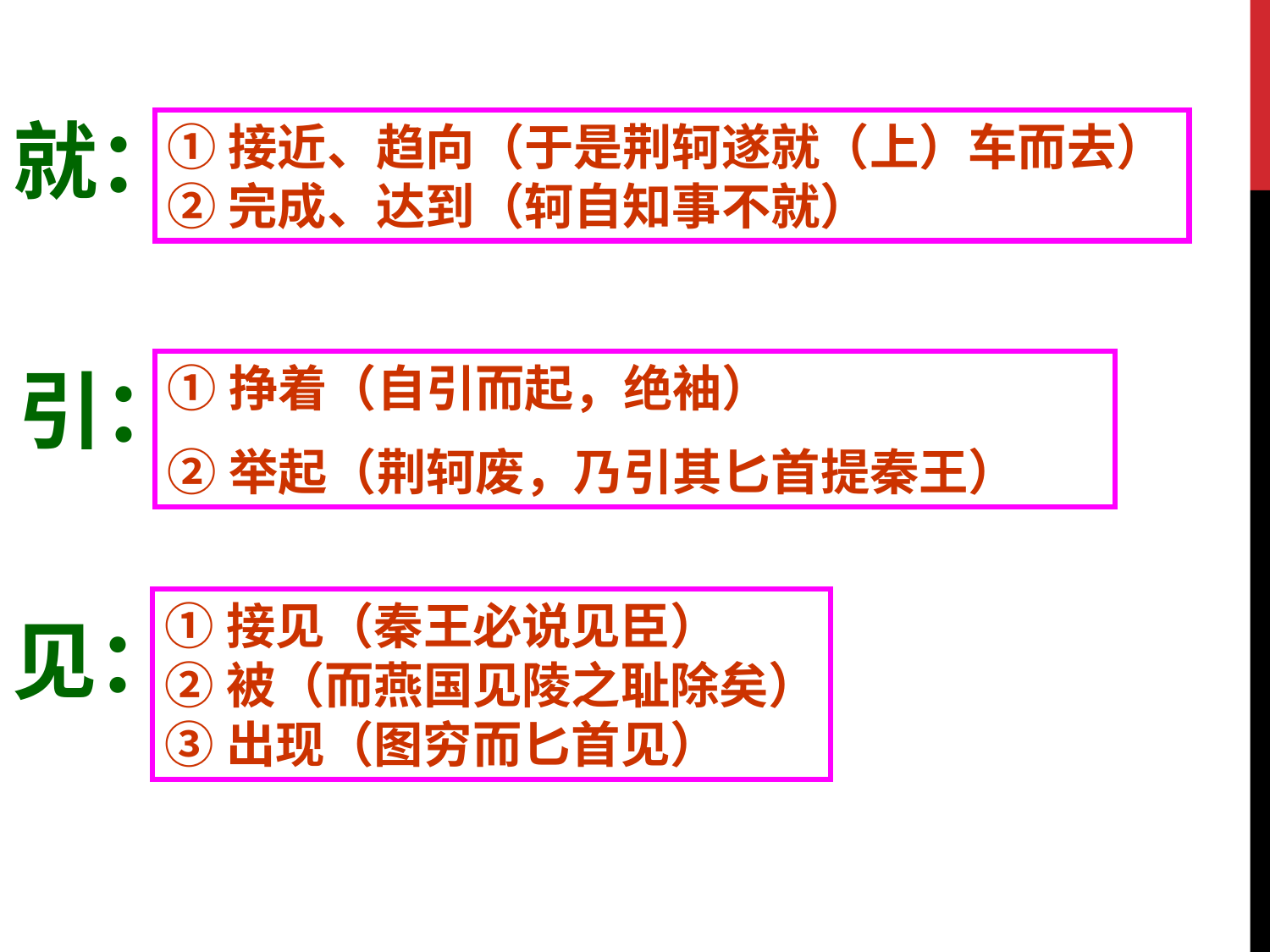

就：
①接近、趋向（于是荆轲遂就（上）车而去）
②完成、达到（轲自知事不就）
①挣着（自引而起，绝袖）
②举起（荆轲废，乃引其匕首提秦王）
引：
①接见（秦王必说见臣）
②被（而燕国见陵之耻除矣）
③出现（图穷而匕首见）
见：